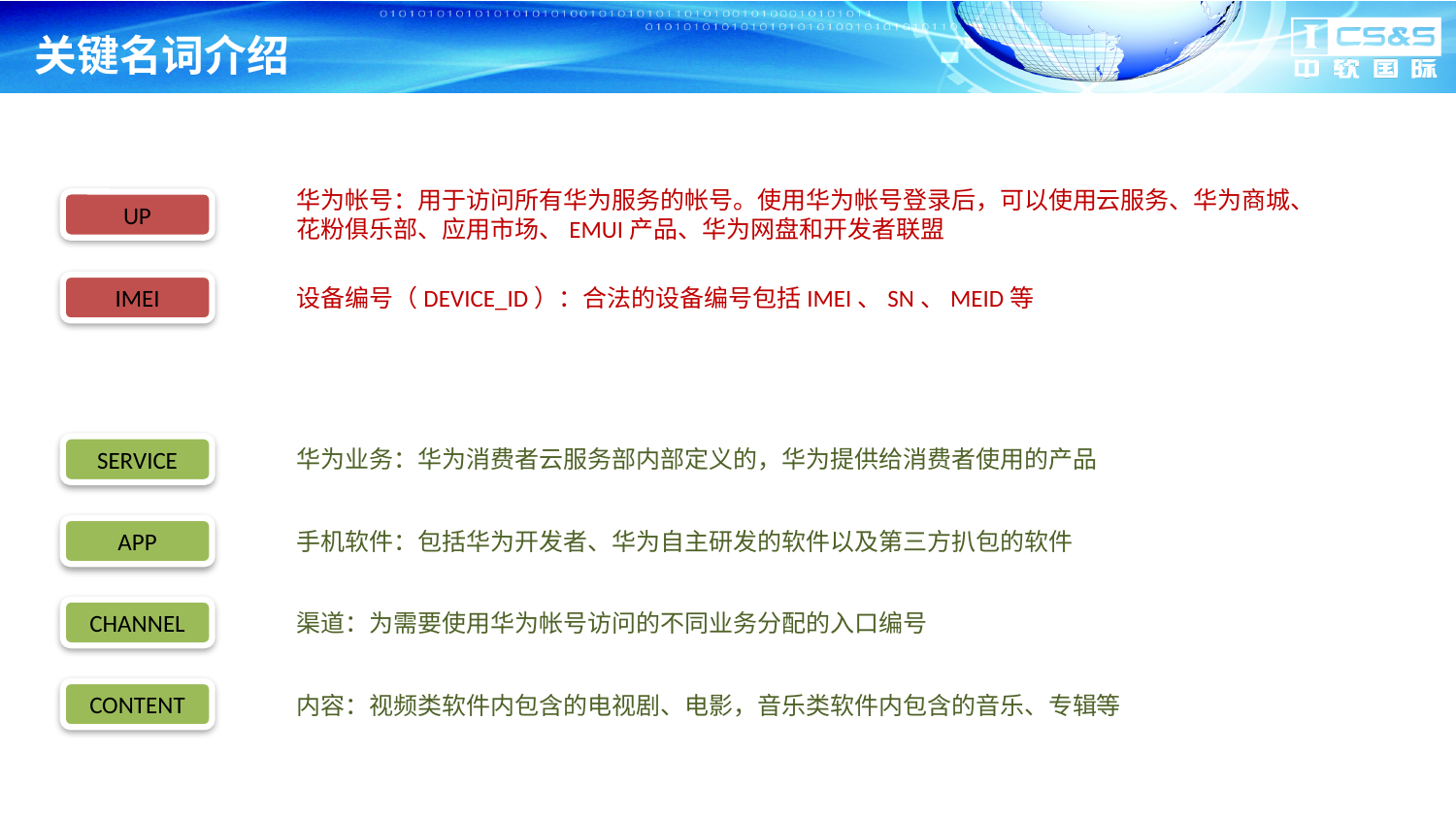

# 关键名词介绍
华为帐号：用于访问所有华为服务的帐号。使用华为帐号登录后，可以使用云服务、华为商城、花粉俱乐部、应用市场、EMUI产品、华为网盘和开发者联盟
UP
IMEI
设备编号（DEVICE_ID）：合法的设备编号包括IMEI、SN、MEID等
SERVICE
华为业务：华为消费者云服务部内部定义的，华为提供给消费者使用的产品
APP
手机软件：包括华为开发者、华为自主研发的软件以及第三方扒包的软件
CHANNEL
渠道：为需要使用华为帐号访问的不同业务分配的入口编号
CONTENT
内容：视频类软件内包含的电视剧、电影，音乐类软件内包含的音乐、专辑等